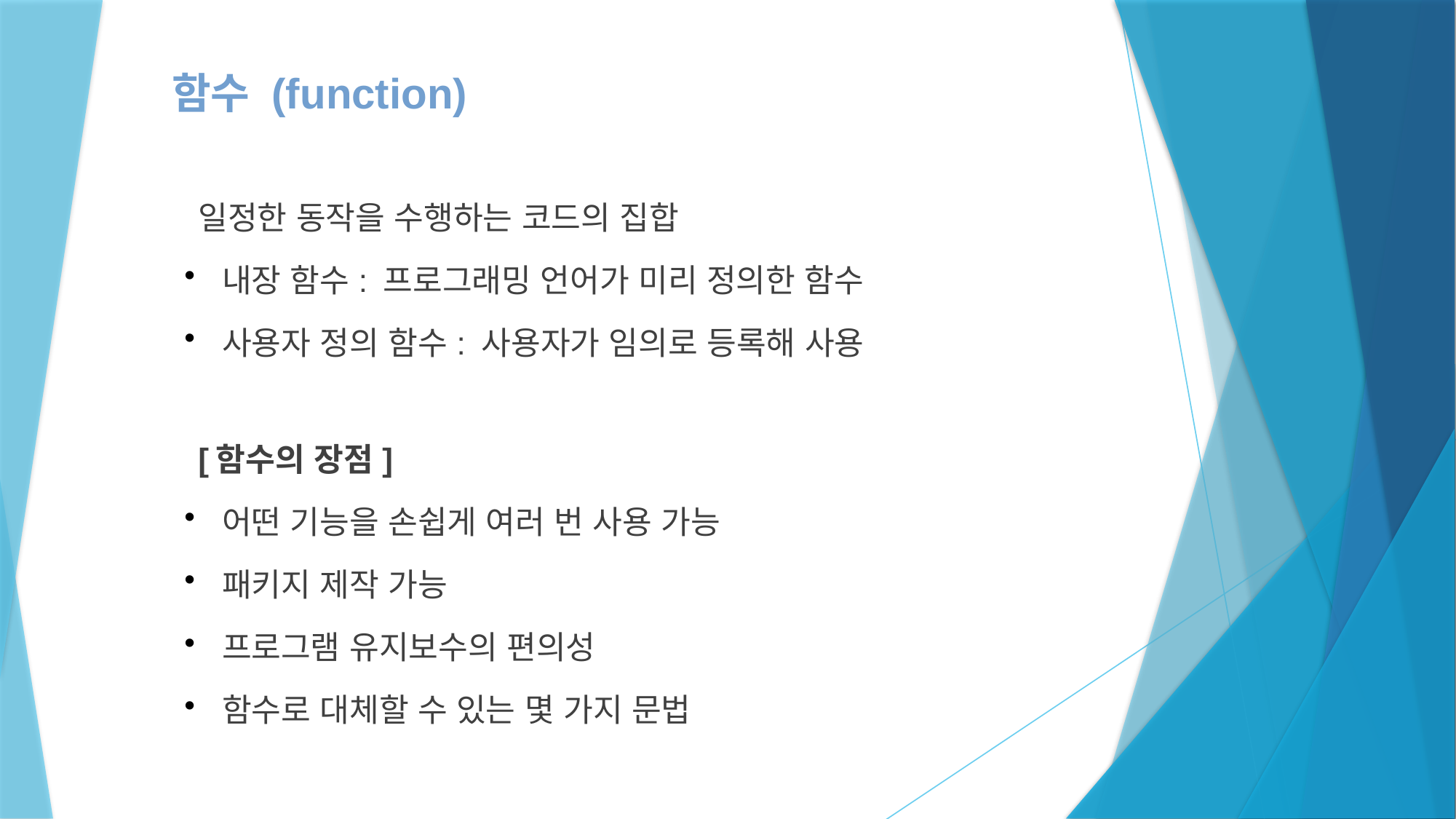

함수 (function)
# 일정한 동작을 수행하는 코드의 집합
내장 함수: 프로그래밍 언어가 미리 정의한 함수
사용자 정의 함수: 사용자가 임의로 등록해 사용

[함수의 장점]
어떤 기능을 손쉽게 여러 번 사용 가능
패키지 제작 가능
프로그램 유지보수의 편의성
함수로 대체할 수 있는 몇 가지 문법